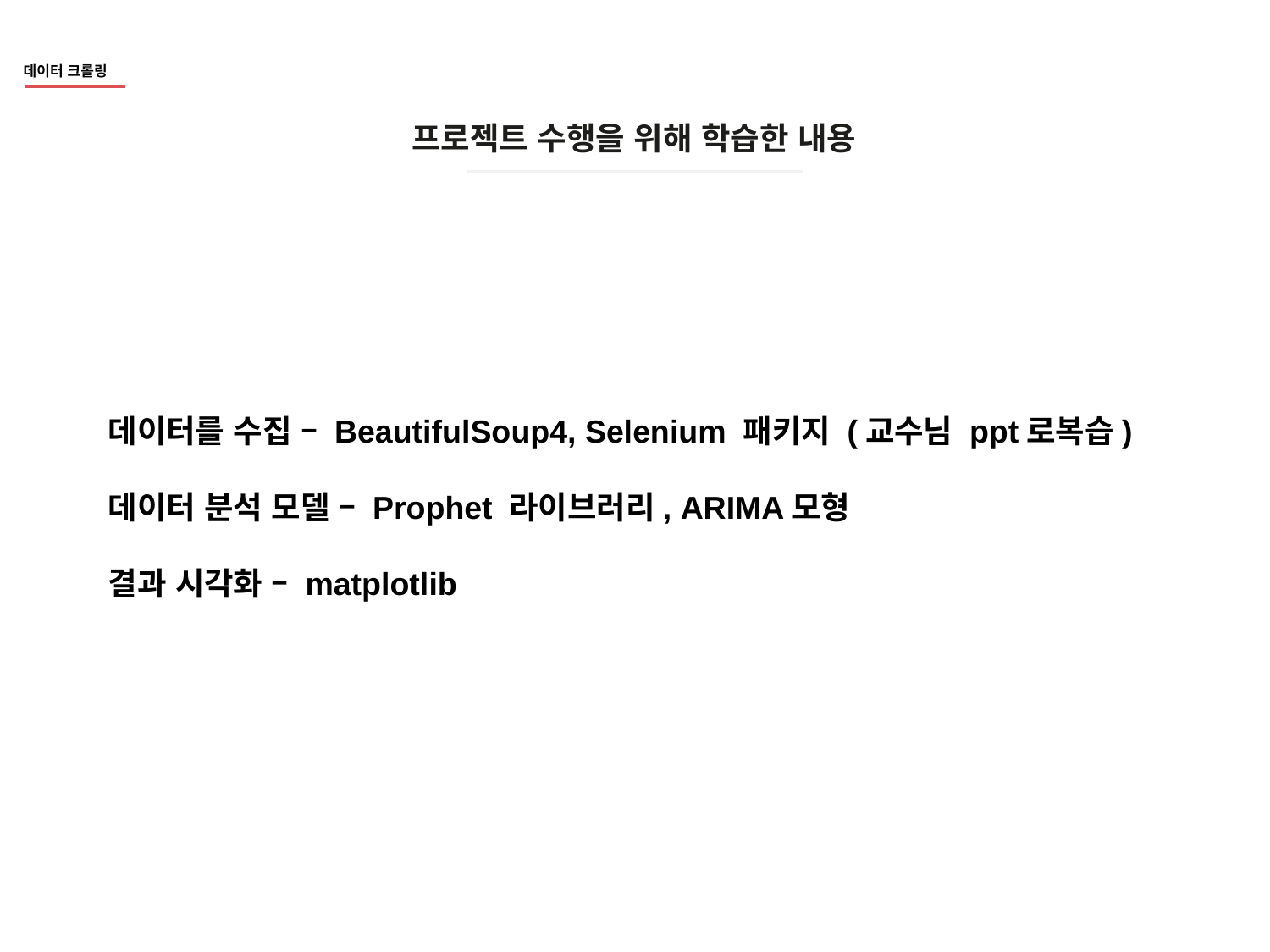

# 데이터 크롤링
프로젝트 수행을 위해 학습한 내용
데이터를 수집 – BeautifulSoup4, Selenium 패키지 (교수님 ppt로복습)

데이터 분석 모델 – Prophet 라이브러리, ARIMA모형

결과 시각화 – matplotlib